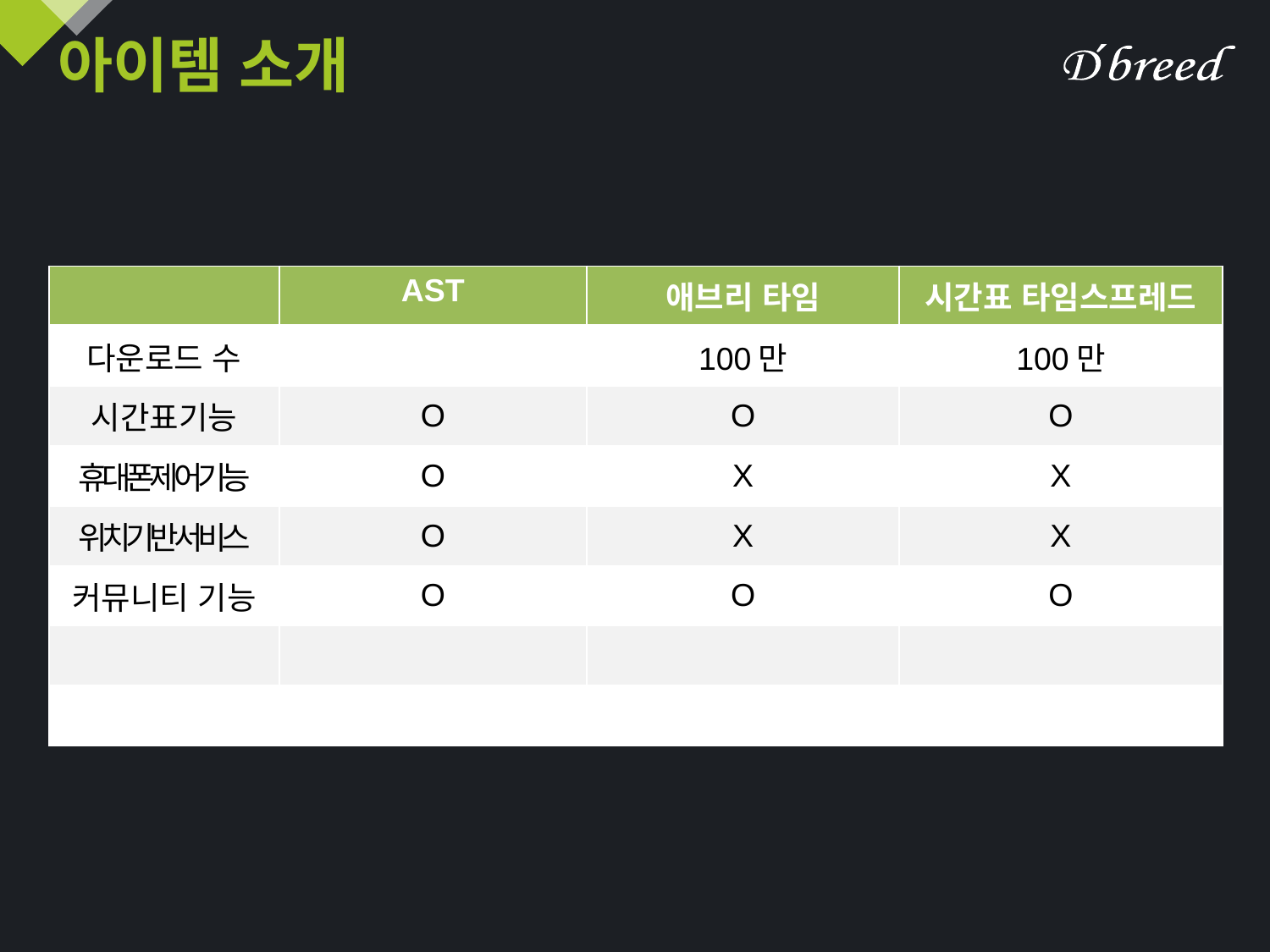

# 아이템 소개
|  | AST | 애브리 타임 | 시간표 타임스프레드 |
| --- | --- | --- | --- |
| 다운로드 수 |  | 100만 | 100만 |
| 시간표기능 | O | O | O |
| 휴대폰제어기능 | O | X | X |
| 위치기반서비스 | O | X | X |
| 커뮤니티 기능 | O | O | O |
|  |  |  |  |
|  |  |  |  |